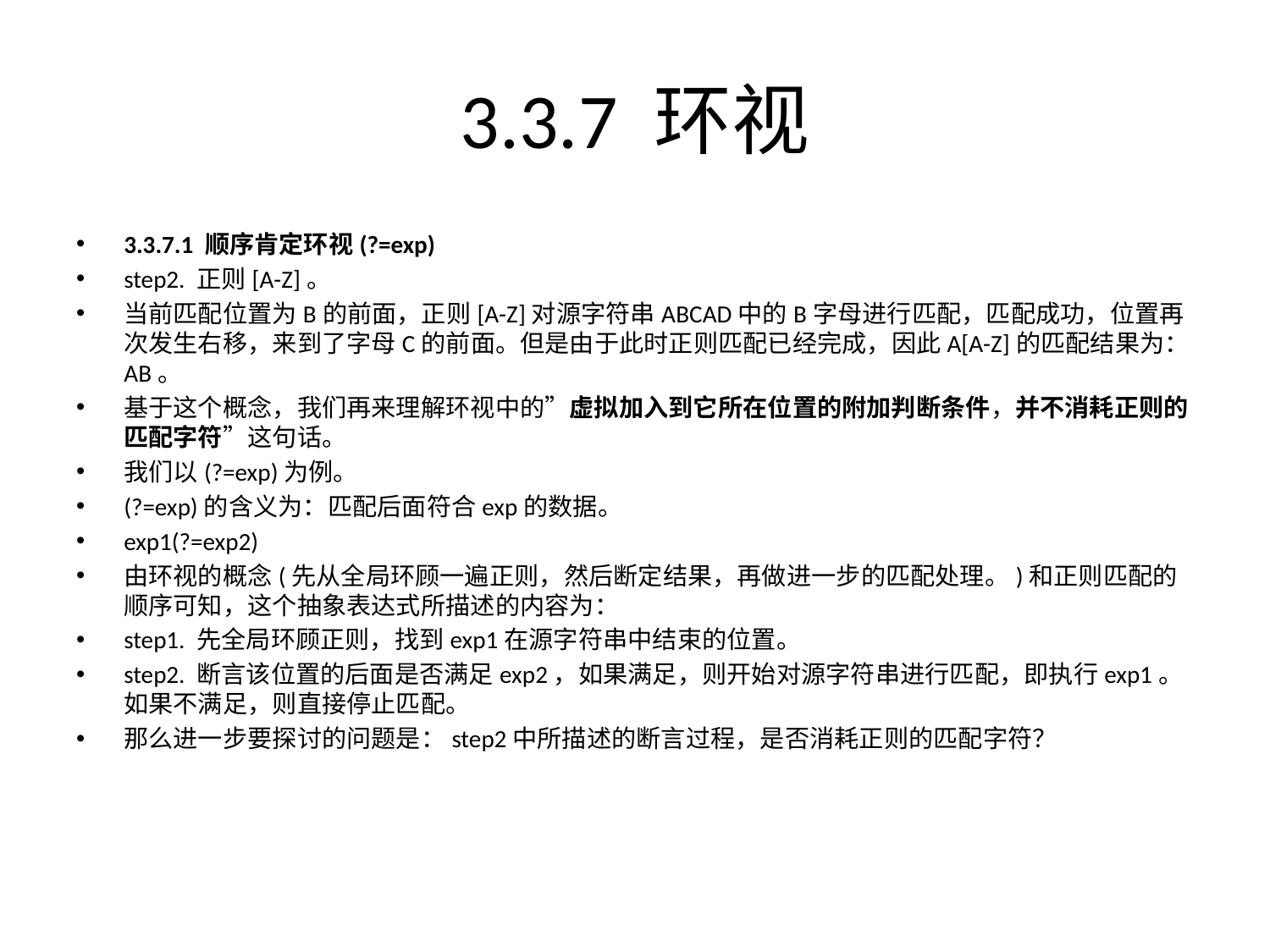

# 3.3.7 环视
3.3.7.1 顺序肯定环视(?=exp)
step2. 正则[A-Z]。
当前匹配位置为B的前面，正则[A-Z]对源字符串ABCAD中的B字母进行匹配，匹配成功，位置再次发生右移，来到了字母C的前面。但是由于此时正则匹配已经完成，因此A[A-Z]的匹配结果为：AB。
基于这个概念，我们再来理解环视中的”虚拟加入到它所在位置的附加判断条件，并不消耗正则的匹配字符”这句话。
我们以(?=exp)为例。
(?=exp)的含义为：匹配后面符合exp的数据。
exp1(?=exp2)
由环视的概念(先从全局环顾一遍正则，然后断定结果，再做进一步的匹配处理。)和正则匹配的顺序可知，这个抽象表达式所描述的内容为：
step1. 先全局环顾正则，找到exp1在源字符串中结束的位置。
step2. 断言该位置的后面是否满足exp2，如果满足，则开始对源字符串进行匹配，即执行exp1。如果不满足，则直接停止匹配。
那么进一步要探讨的问题是：step2中所描述的断言过程，是否消耗正则的匹配字符？